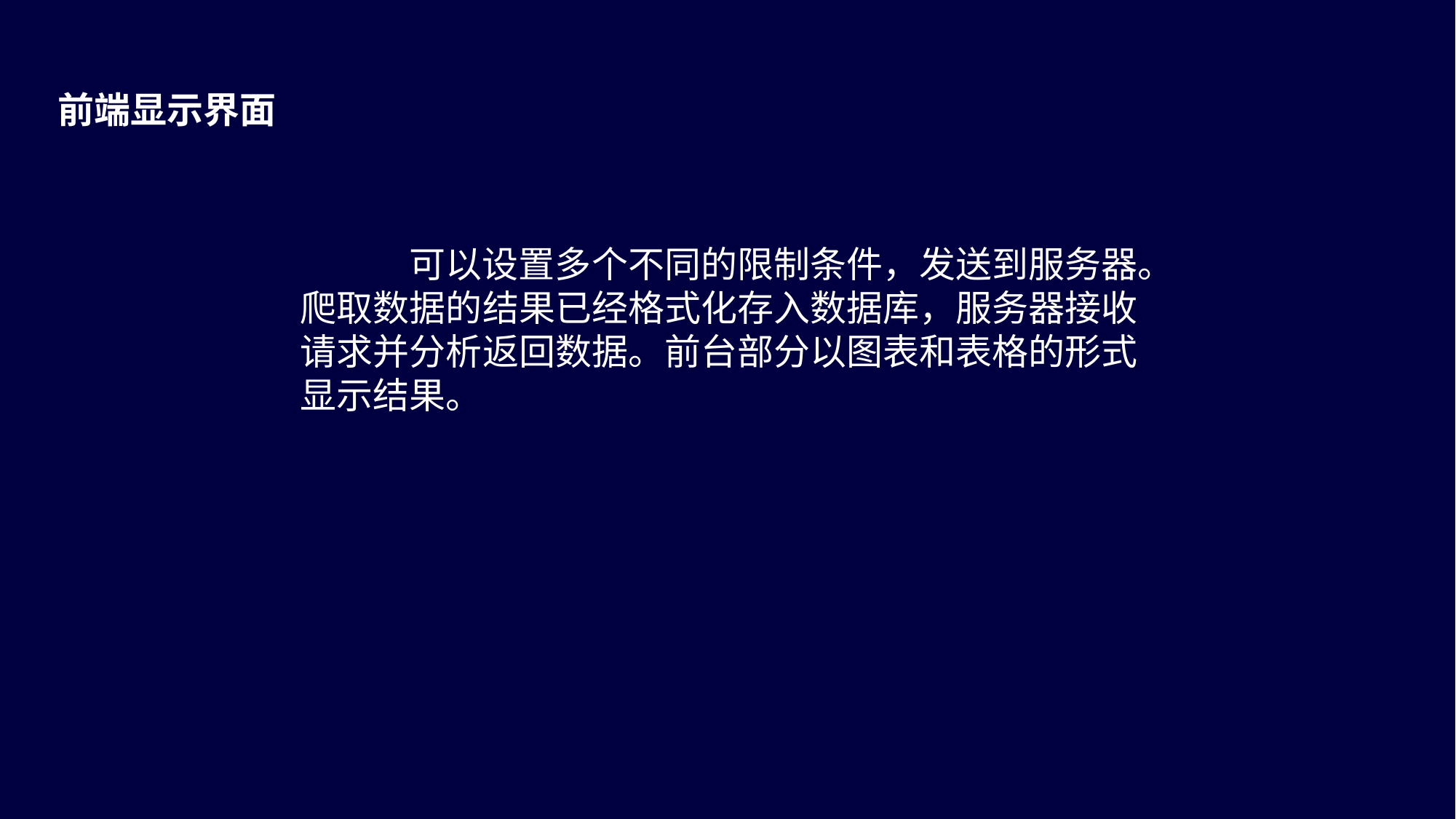

前端显示界面
	可以设置多个不同的限制条件，发送到服务器。爬取数据的结果已经格式化存入数据库，服务器接收请求并分析返回数据。前台部分以图表和表格的形式显示结果。